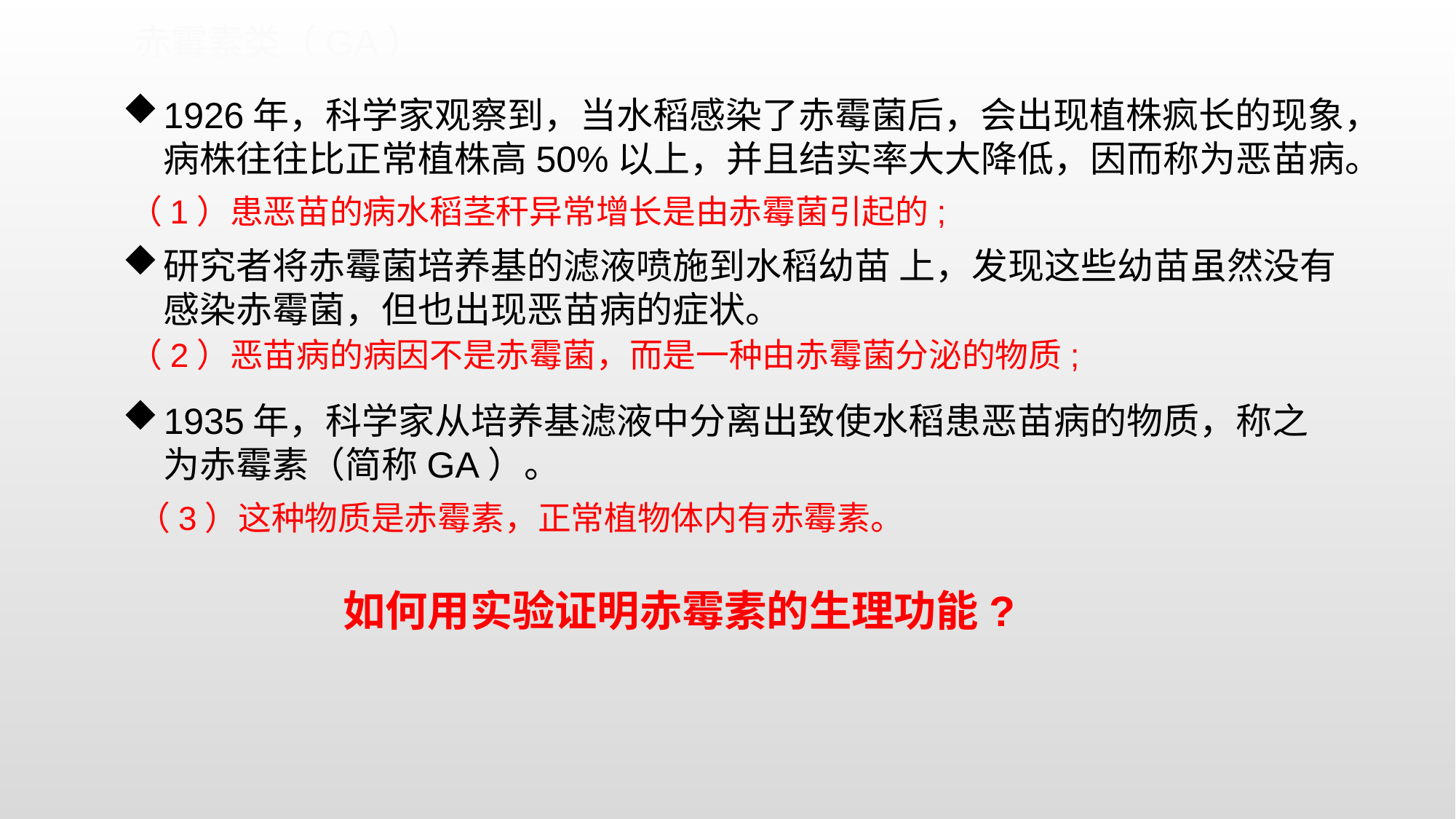

赤霉素类（GA）
1926年，科学家观察到，当水稻感染了赤霉菌后，会出现植株疯长的现象，病株往往比正常植株高50%以上，并且结实率大大降低，因而称为恶苗病。
（1）患恶苗的病水稻茎秆异常增长是由赤霉菌引起的;
研究者将赤霉菌培养基的滤液喷施到水稻幼苗 上，发现这些幼苗虽然没有感染赤霉菌，但也出现恶苗病的症状。
（2）恶苗病的病因不是赤霉菌，而是一种由赤霉菌分泌的物质;
1935年，科学家从培养基滤液中分离出致使水稻患恶苗病的物质，称之为赤霉素（简称GA）。
（3）这种物质是赤霉素，正常植物体内有赤霉素。
如何用实验证明赤霉素的生理功能?